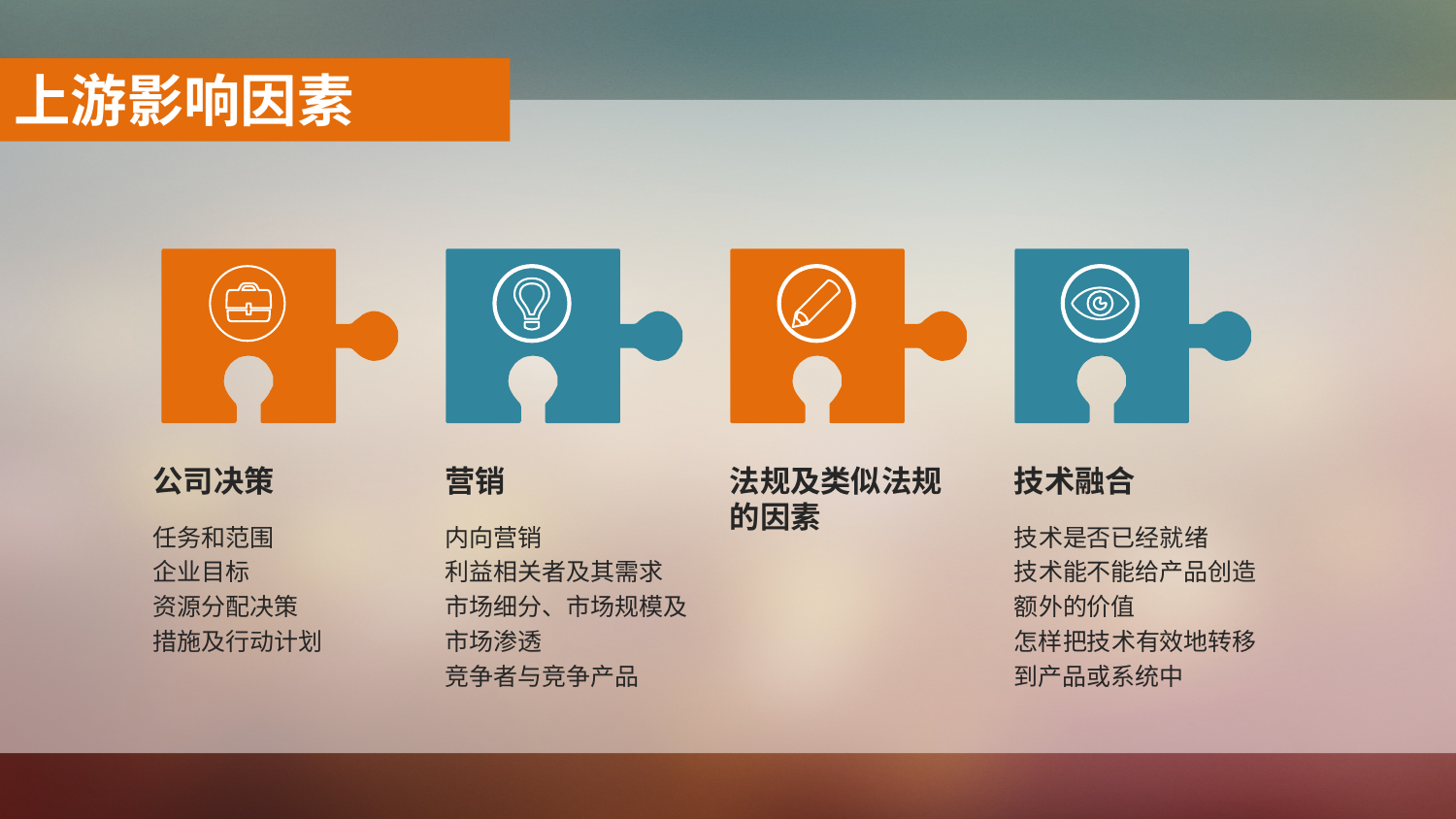

上游影响因素

公司决策
营销
法规及类似法规的因素
技术融合
任务和范围
企业目标
资源分配决策
措施及行动计划
内向营销
利益相关者及其需求
市场细分、市场规模及市场渗透
竞争者与竞争产品
技术是否已经就绪
技术能不能给产品创造额外的价值
怎样把技术有效地转移到产品或系统中